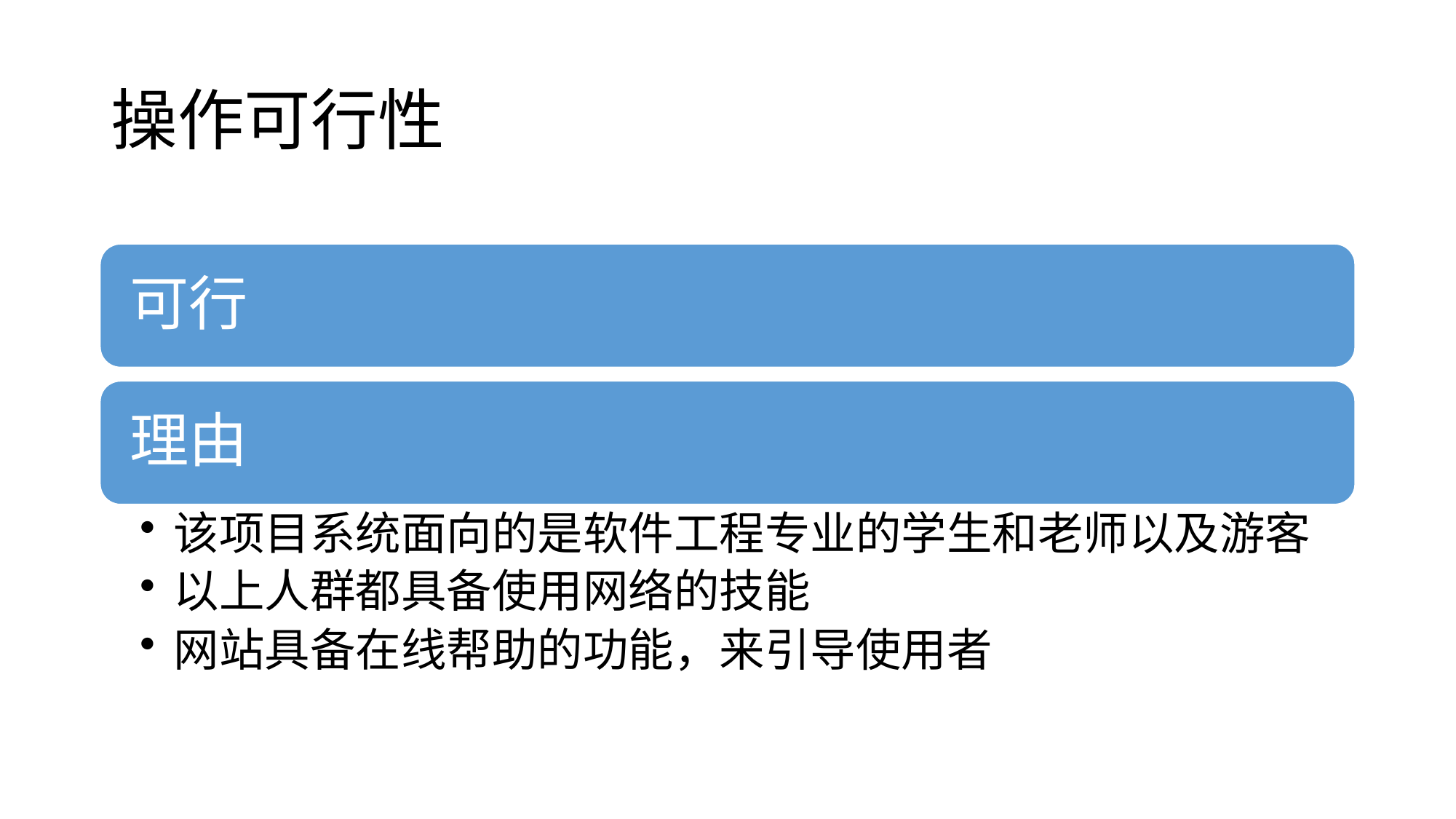

# 操作可行性
可行
理由
该项目系统面向的是软件工程专业的学生和老师以及游客
以上人群都具备使用网络的技能
网站具备在线帮助的功能，来引导使用者